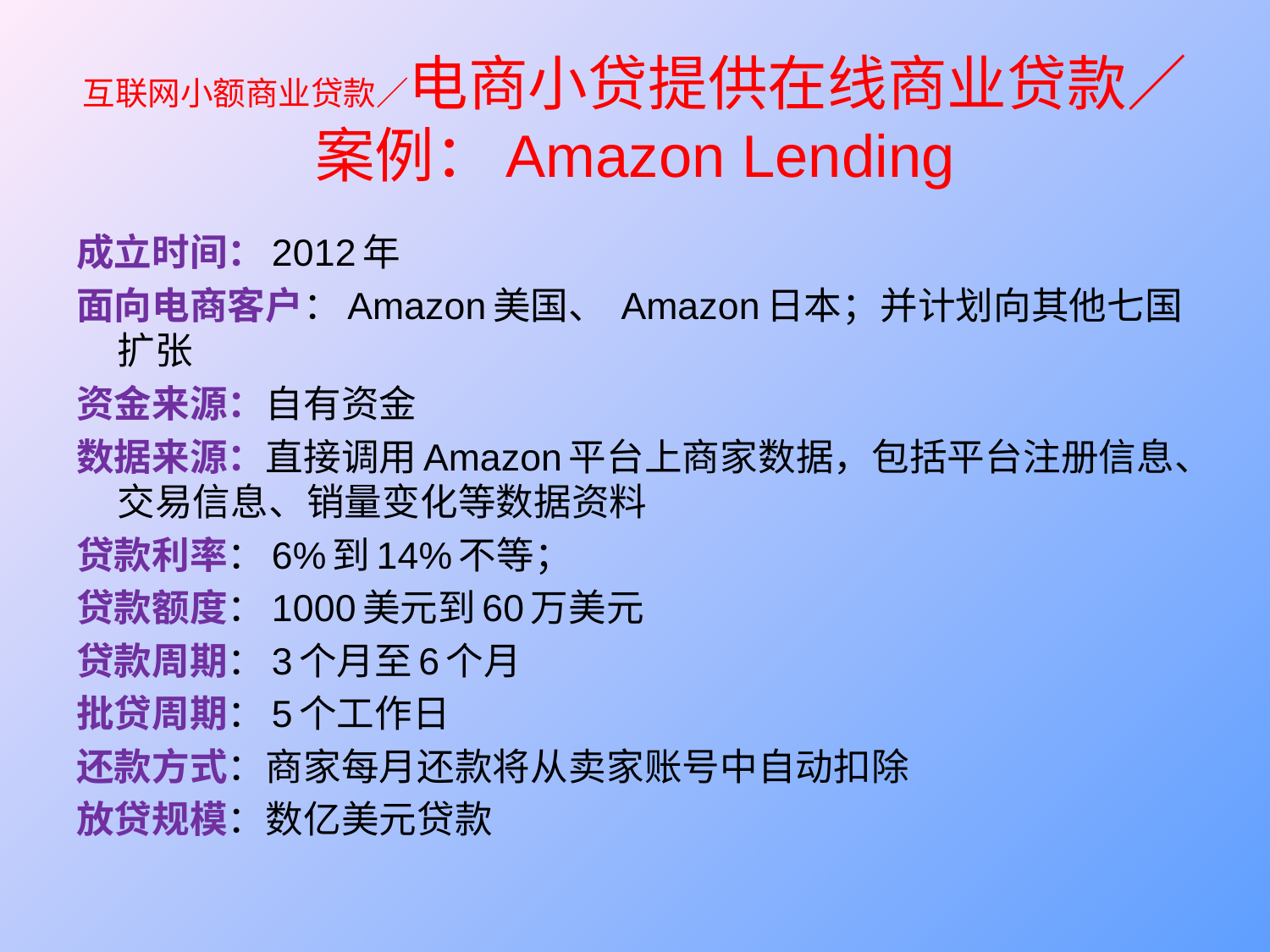

# 互联网小额商业贷款／电商小贷提供在线商业贷款／案例：Amazon Lending
成立时间：2012年
面向电商客户：Amazon美国、 Amazon日本；并计划向其他七国扩张
资金来源：自有资金
数据来源：直接调用Amazon平台上商家数据，包括平台注册信息、交易信息、销量变化等数据资料
贷款利率：6%到14%不等；
贷款额度：1000美元到60万美元
贷款周期：3个月至6个月
批贷周期：5个工作日
还款方式：商家每月还款将从卖家账号中自动扣除
放贷规模：数亿美元贷款